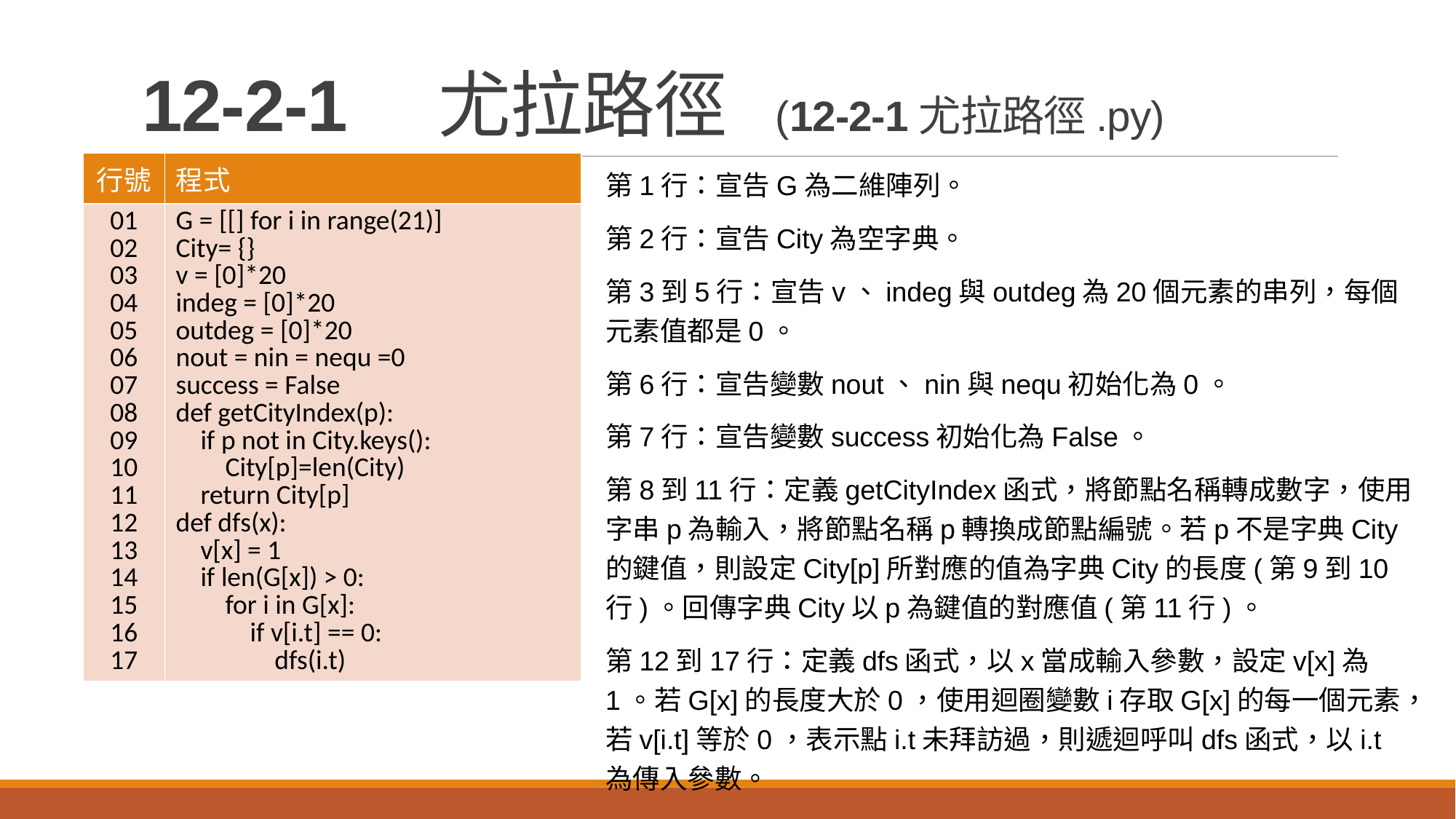

# 12-2-1　尤拉路徑  (12-2-1尤拉路徑.py)
| 行號 | 程式 |
| --- | --- |
| 01 02 03 04 05 06 07 08 09 10 11 12 13 14 15 16 17 | G = [[] for i in range(21)] City= {} v = [0]\*20 indeg = [0]\*20 outdeg = [0]\*20 nout = nin = nequ =0 success = False def getCityIndex(p): if p not in City.keys(): City[p]=len(City) return City[p] def dfs(x): v[x] = 1 if len(G[x]) > 0: for i in G[x]: if v[i.t] == 0: dfs(i.t) |
第1行：宣告G為二維陣列。
第2行：宣告City為空字典。
第3到5行：宣告v、indeg與outdeg為20個元素的串列，每個元素值都是0。
第6行：宣告變數nout、nin與nequ初始化為0。
第7行：宣告變數success初始化為False。
第8到11行：定義getCityIndex函式，將節點名稱轉成數字，使用字串p為輸入，將節點名稱p轉換成節點編號。若p不是字典City的鍵值，則設定City[p]所對應的值為字典City的長度(第9到10行)。回傳字典City以p為鍵值的對應值(第11行)。
第12到17行：定義dfs函式，以x當成輸入參數，設定v[x]為1。若G[x]的長度大於0，使用迴圈變數i存取G[x]的每一個元素，若v[i.t]等於0，表示點i.t未拜訪過，則遞迴呼叫dfs函式，以i.t為傳入參數。
(1) 程式與解說